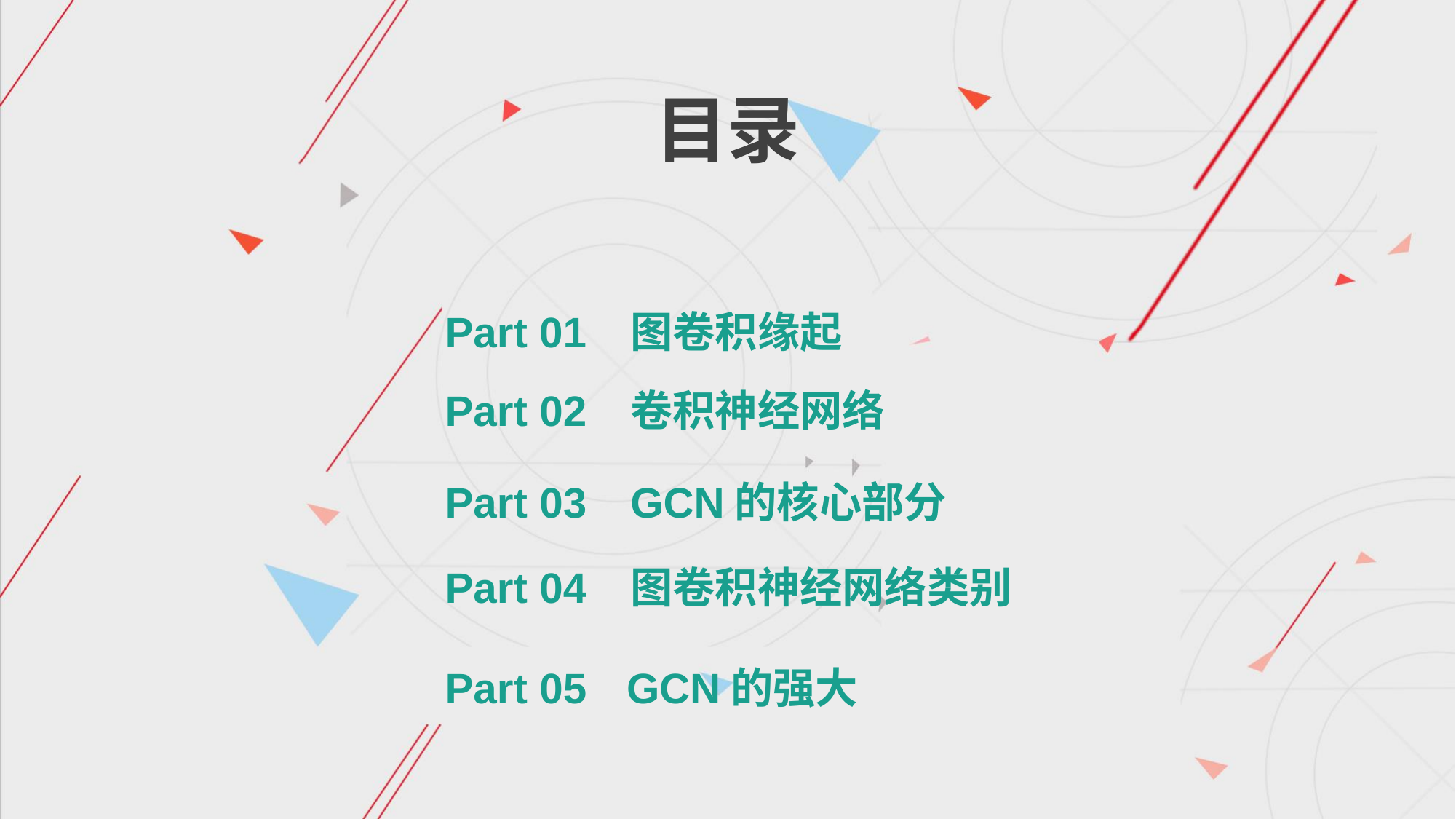

目录
Part 01
图卷积缘起
Part 02
卷积神经网络
Part 03
GCN的核心部分
Part 04
图卷积神经网络类别
Part 05
GCN的强大